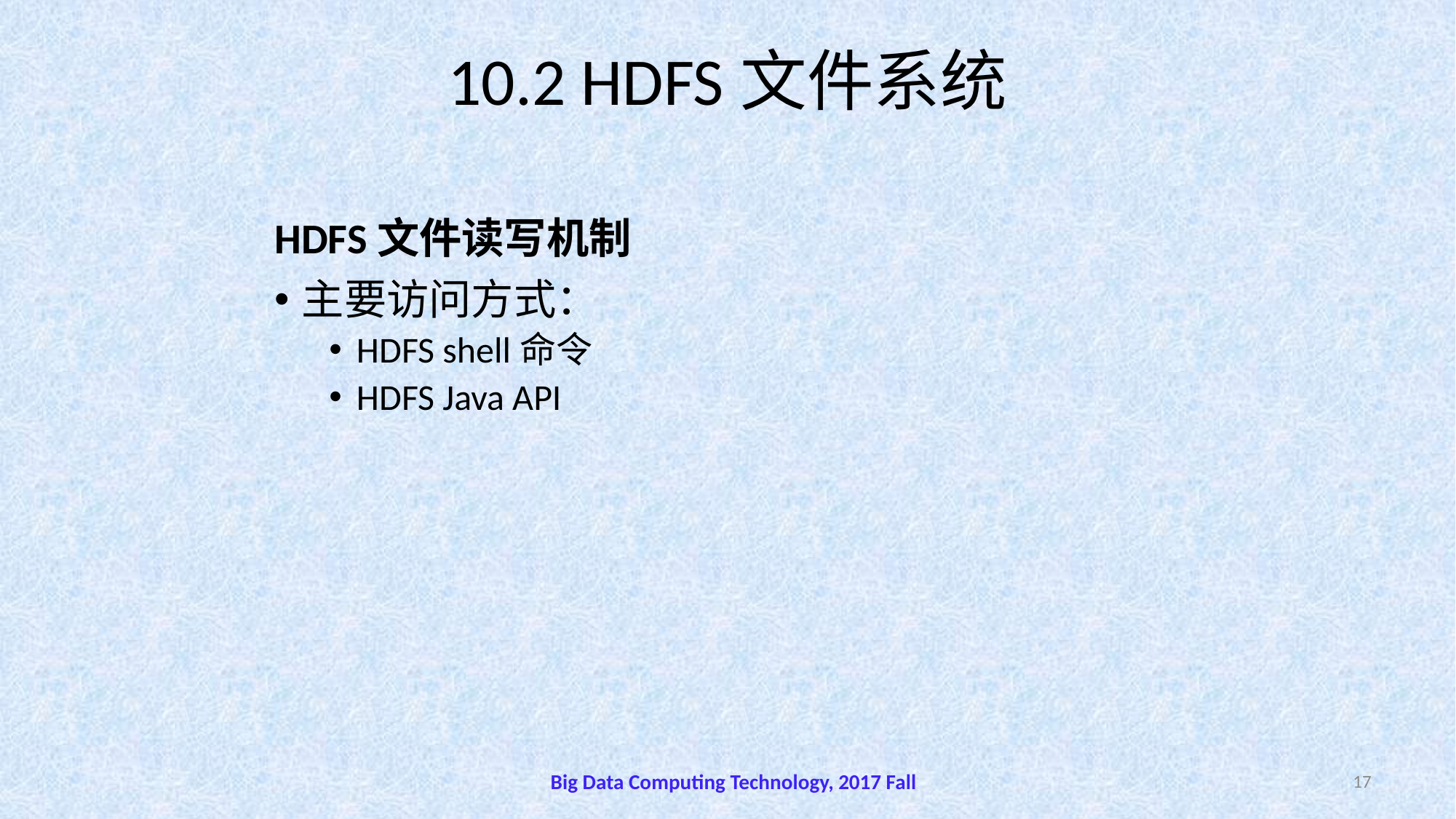

# 10.2 HDFS文件系统
HDFS文件读写机制
主要访问方式：
HDFS shell命令
HDFS Java API
Big Data Computing Technology, 2017 Fall
17